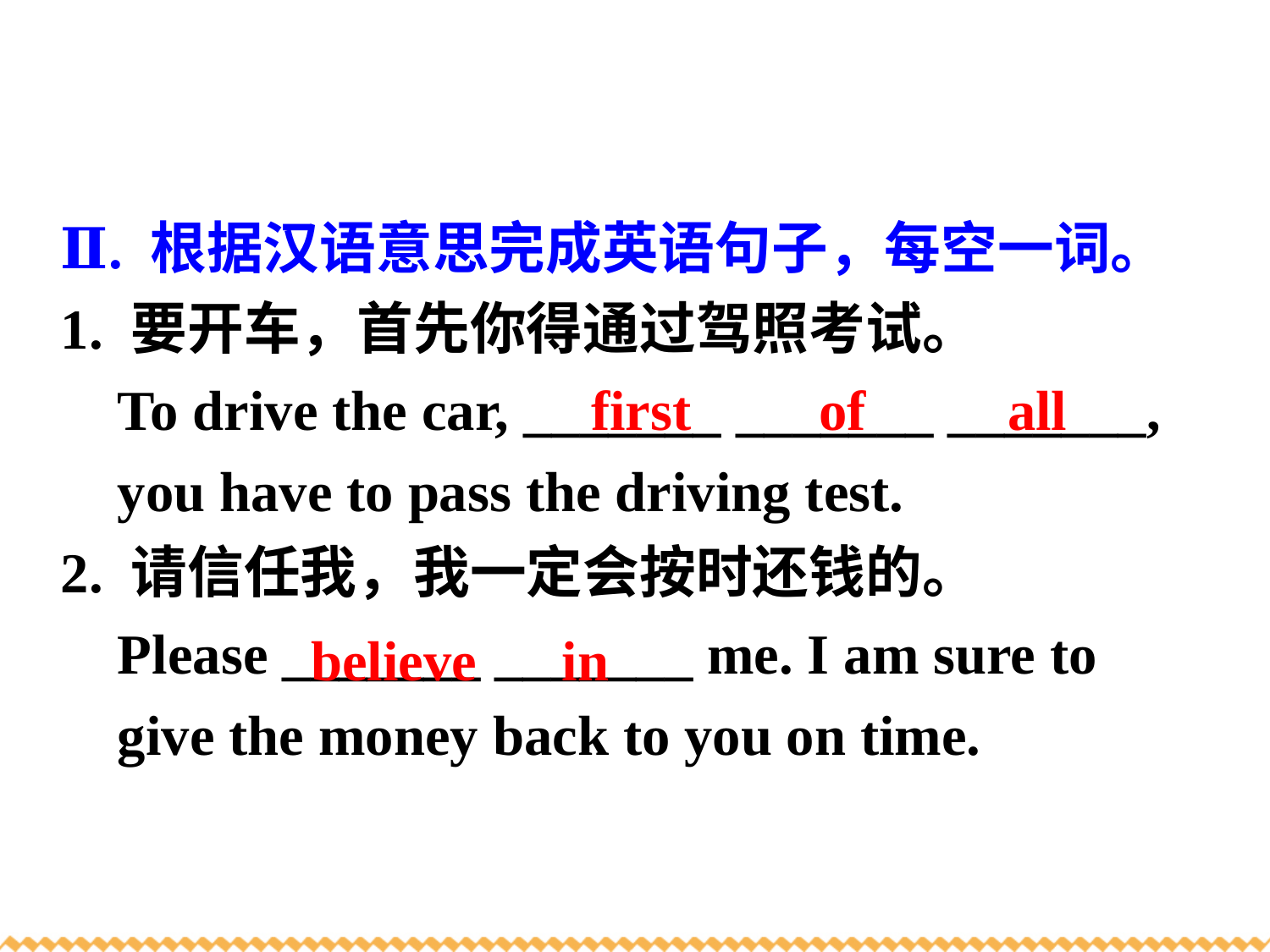

Ⅱ. 根据汉语意思完成英语句子，每空一词。
1. 要开车，首先你得通过驾照考试。
    To drive the car, _______ _______ _______,
    you have to pass the driving test.
2. 请信任我，我一定会按时还钱的。
    Please _______ _______ me. I am sure to
    give the money back to you on time.
first         of          all
believe      in